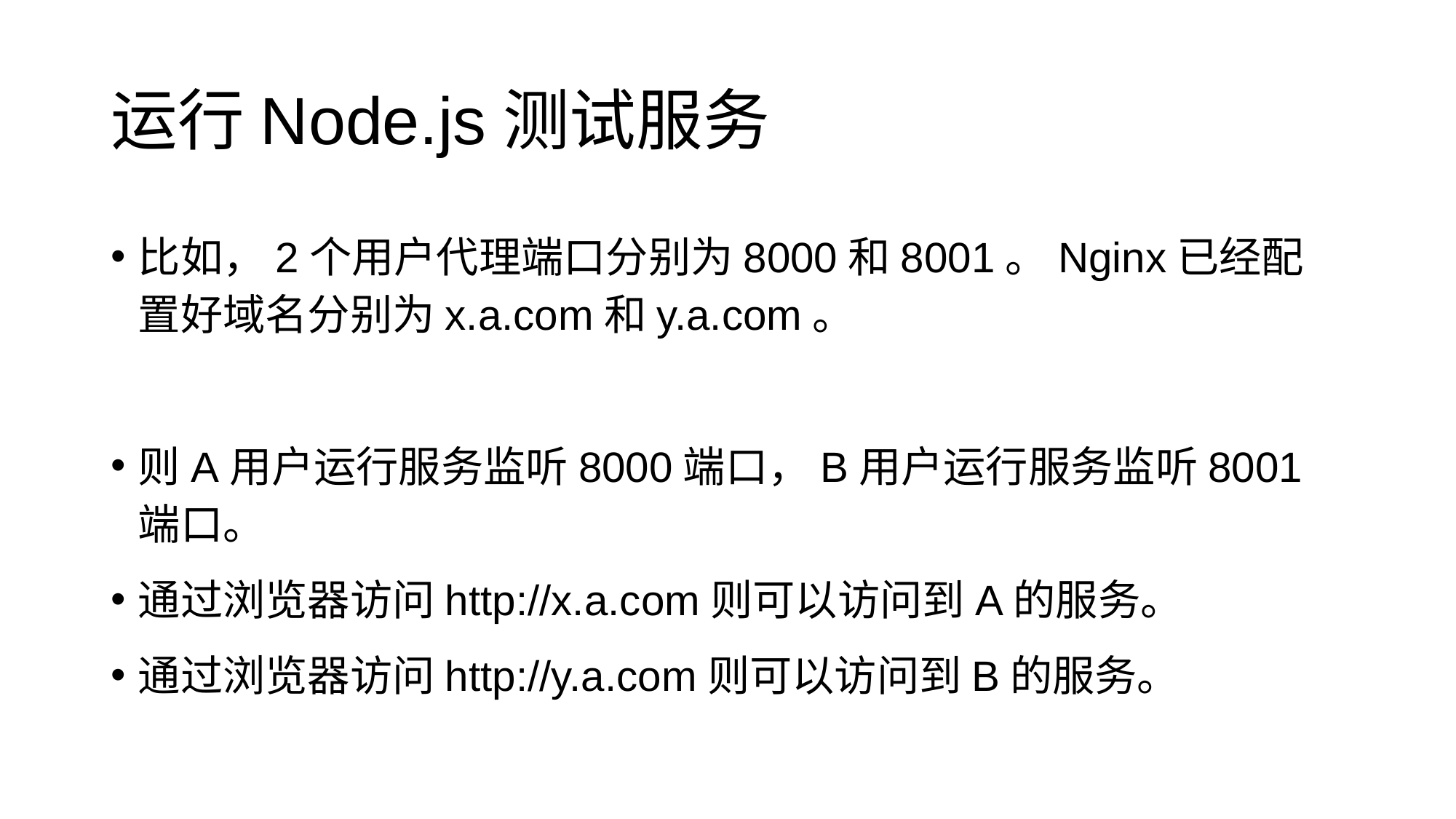

# 运行Node.js测试服务
比如，2个用户代理端口分别为8000和8001。Nginx已经配置好域名分别为x.a.com和y.a.com。

则A用户运行服务监听8000端口，B用户运行服务监听8001端口。
通过浏览器访问http://x.a.com则可以访问到A的服务。
通过浏览器访问http://y.a.com则可以访问到B的服务。